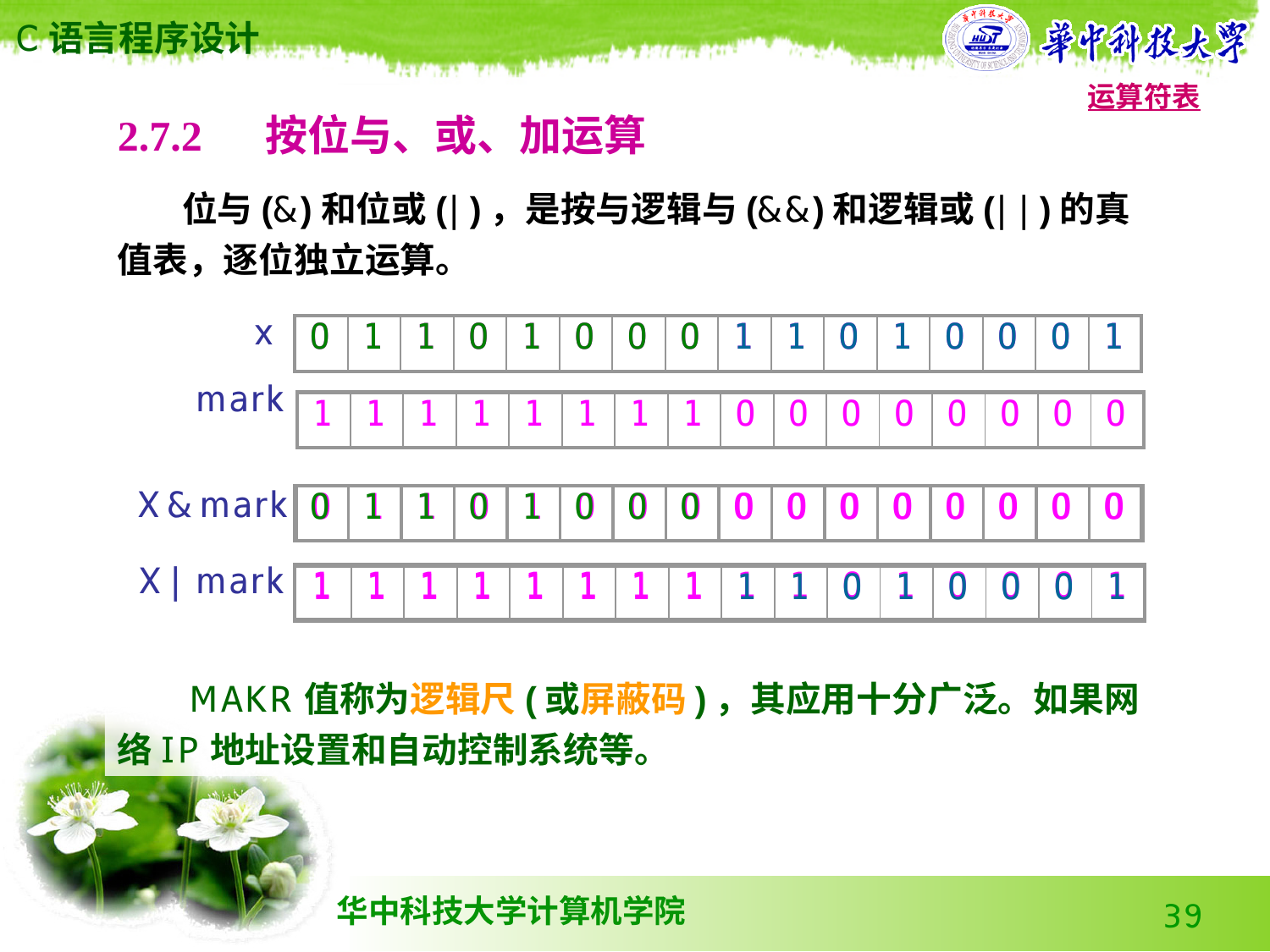

运算符表
2.7.2 　按位与、或、加运算
       位与(&)和位或(|)，是按与逻辑与(&&)和逻辑或(||)的真值表，逐位独立运算。
x
| 0 | 1 | 1 | 0 | 1 | 0 | 0 | 0 | 1 | 1 | 0 | 1 | 0 | 0 | 0 | 1 |
| --- | --- | --- | --- | --- | --- | --- | --- | --- | --- | --- | --- | --- | --- | --- | --- |
| 0 | 1 | 1 | 0 | 1 | 0 | 0 | 0 | 1 | 1 | 0 | 1 | 0 | 0 | 0 | 1 |
| --- | --- | --- | --- | --- | --- | --- | --- | --- | --- | --- | --- | --- | --- | --- | --- |
mark
| 1 | 1 | 1 | 1 | 1 | 1 | 1 | 1 | 0 | 0 | 0 | 0 | 0 | 0 | 0 | 0 |
| --- | --- | --- | --- | --- | --- | --- | --- | --- | --- | --- | --- | --- | --- | --- | --- |
X & mark
| 0 | 1 | 1 | 0 | 1 | 0 | 0 | 0 | 0 | 0 | 0 | 0 | 0 | 0 | 0 | 0 |
| --- | --- | --- | --- | --- | --- | --- | --- | --- | --- | --- | --- | --- | --- | --- | --- |
| 0 | 1 | 1 | 0 | 1 | 0 | 0 | 0 | 0 | 0 | 0 | 0 | 0 | 0 | 0 | 0 |
| --- | --- | --- | --- | --- | --- | --- | --- | --- | --- | --- | --- | --- | --- | --- | --- |
X | mark
| 1 | 1 | 1 | 1 | 1 | 1 | 1 | 1 | 1 | 1 | 0 | 1 | 0 | 0 | 0 | 1 |
| --- | --- | --- | --- | --- | --- | --- | --- | --- | --- | --- | --- | --- | --- | --- | --- |
| 1 | 1 | 1 | 1 | 1 | 1 | 1 | 1 | 1 | 1 | 0 | 1 | 0 | 0 | 0 | 1 |
| --- | --- | --- | --- | --- | --- | --- | --- | --- | --- | --- | --- | --- | --- | --- | --- |
       MAKR值称为逻辑尺(或屏蔽码)，其应用十分广泛。如果网络IP地址设置和自动控制系统等。
39